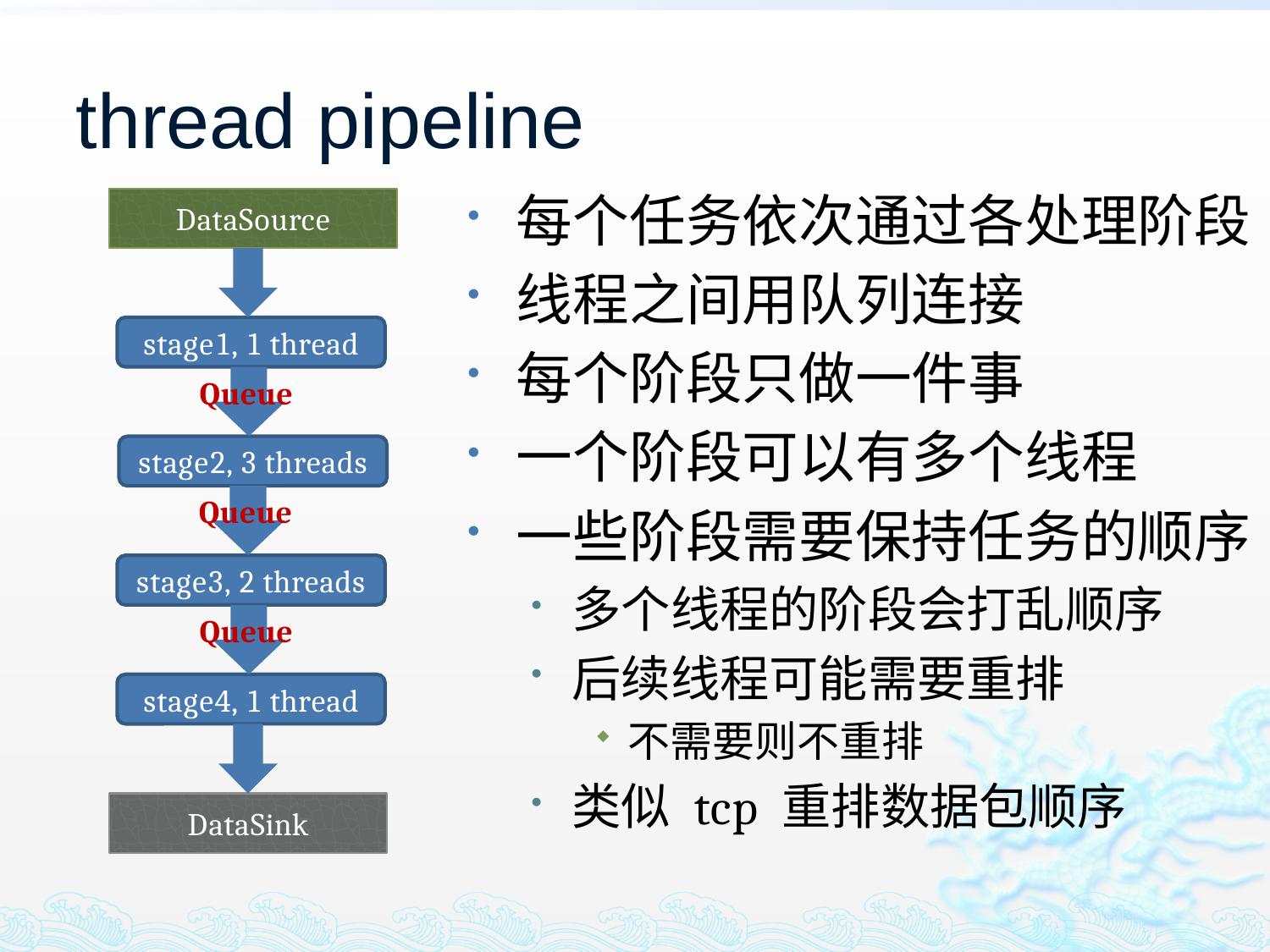

# thread pipeline
每个任务依次通过各处理阶段
线程之间用队列连接
每个阶段只做一件事
一个阶段可以有多个线程
一些阶段需要保持任务的顺序
多个线程的阶段会打乱顺序
后续线程可能需要重排
不需要则不重排
类似 tcp 重排数据包顺序
DataSource

stage1, 1 thread
Queue

stage2, 3 threads
Queue

stage3, 2 threads
Queue

stage4, 1 thread

DataSink